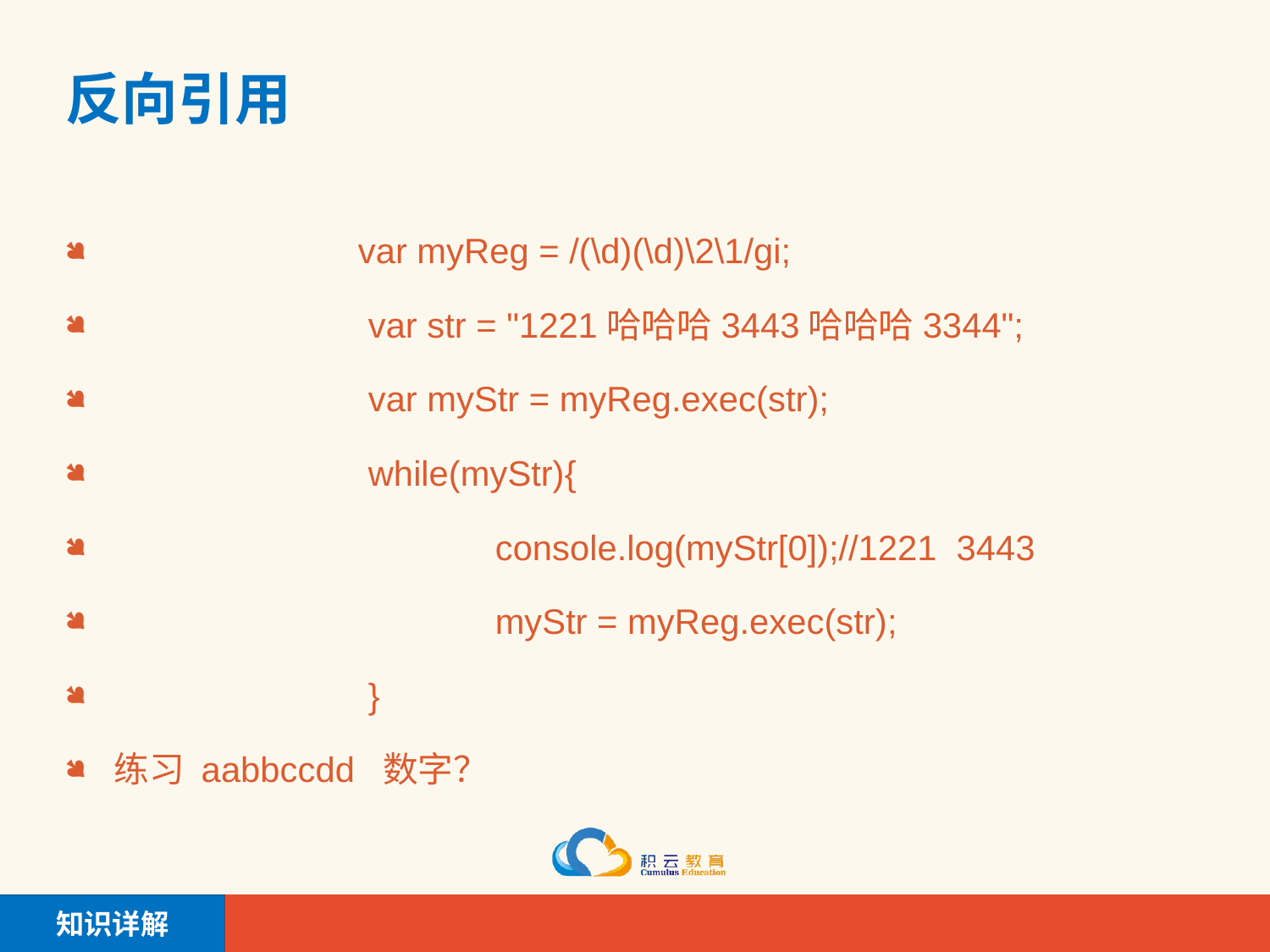

# 反向引用
	            var myReg = /(\d)(\d)\2\1/gi;
		var str = "1221哈哈哈3443哈哈哈3344";
		var myStr = myReg.exec(str);
		while(myStr){
			console.log(myStr[0]);//1221  3443
			myStr = myReg.exec(str);
		}
练习 aabbccdd  数字？